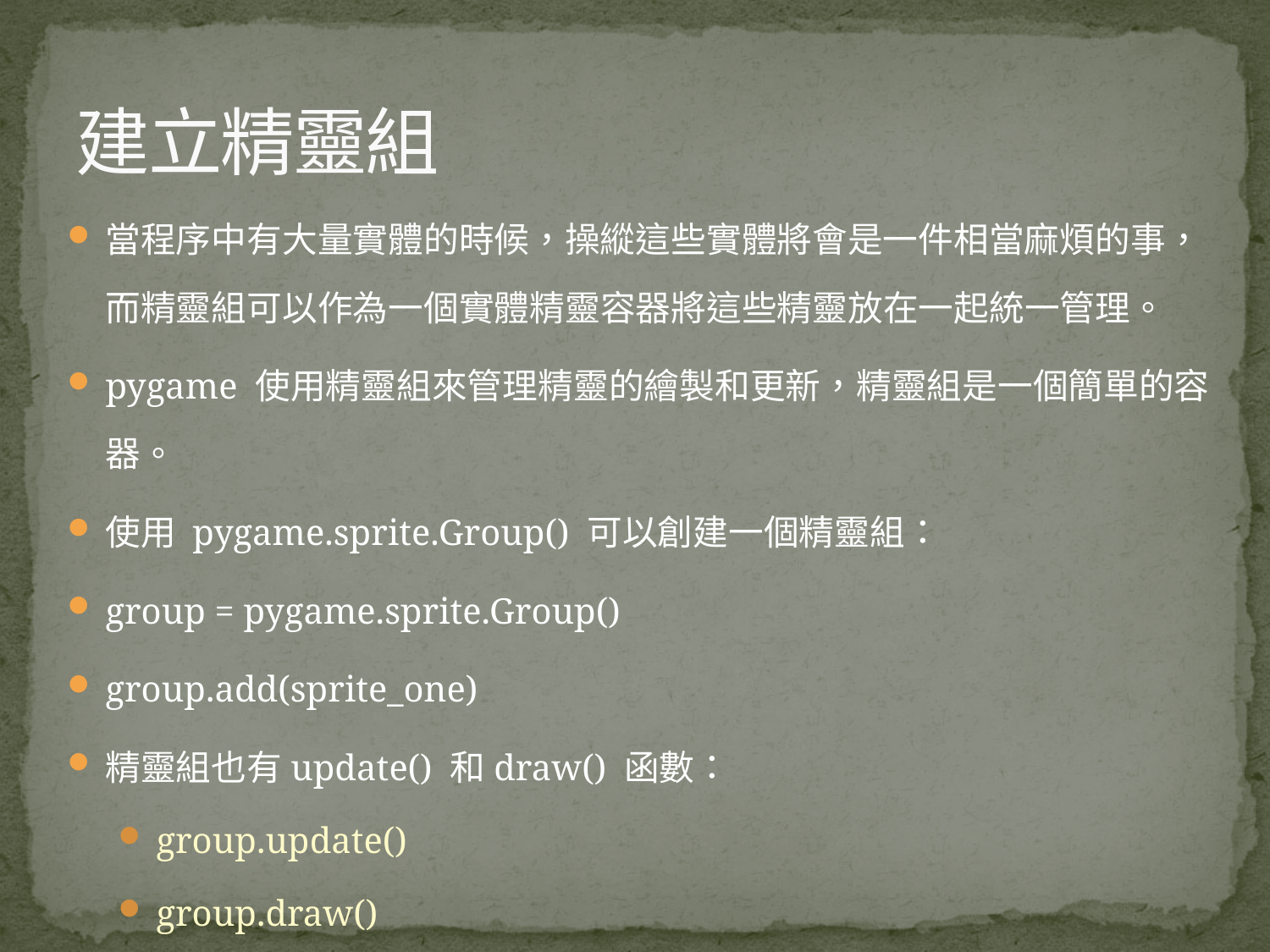

# 建立精靈組
當程序中有大量實體的時候，操縱這些實體將會是一件相當麻煩的事，而精靈組可以作為一個實體精靈容器將這些精靈放在一起統一管理。
pygame 使用精靈組來管理精靈的繪製和更新，精靈組是一個簡單的容器。
使用 pygame.sprite.Group() 可以創建一個精靈組：
group = pygame.sprite.Group()
group.add(sprite_one)
精靈組也有update() 和draw() 函數：
group.update()
group.draw()